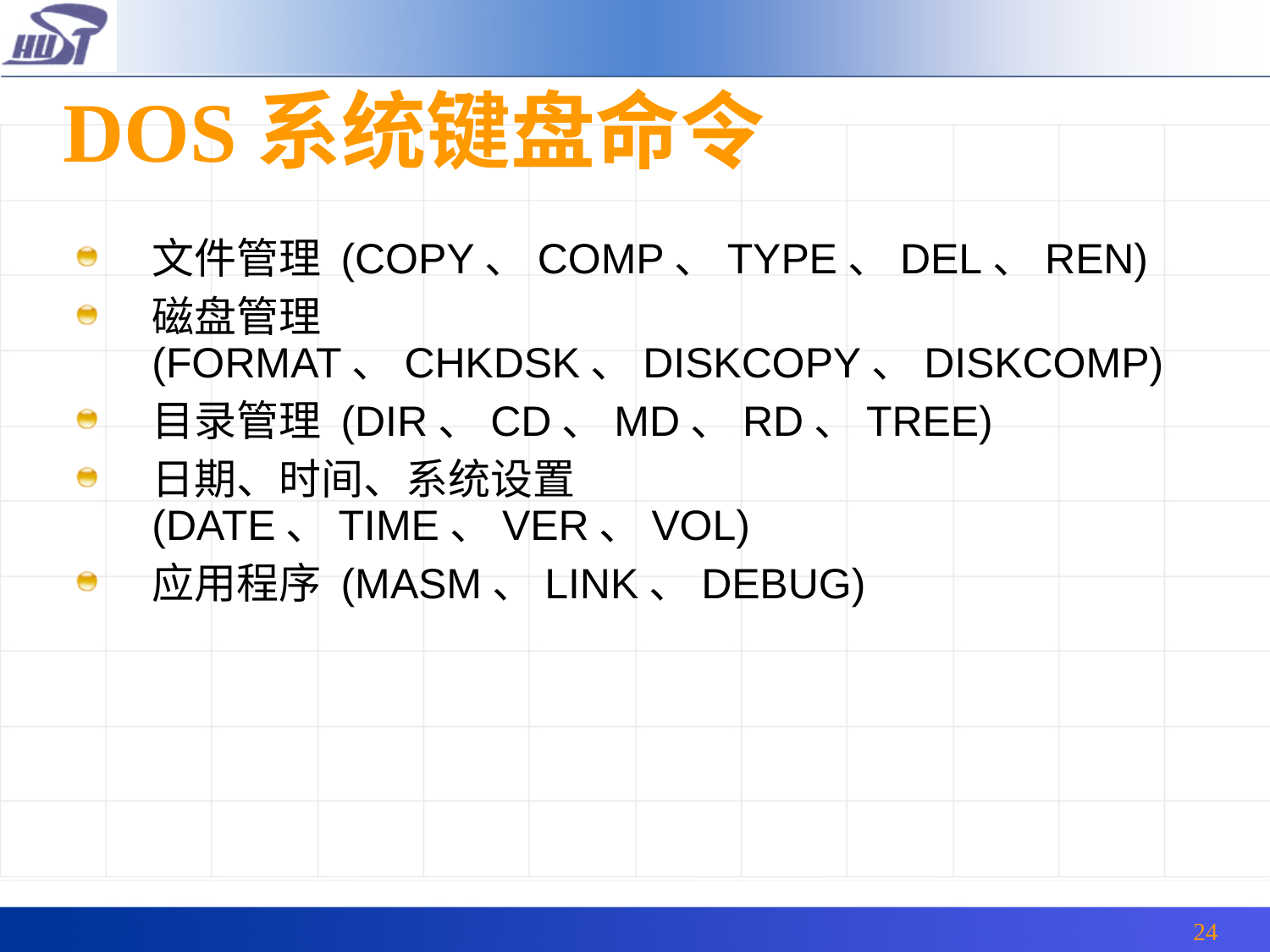

# DOS系统键盘命令
文件管理 (COPY、COMP、TYPE、DEL、REN)
磁盘管理 (FORMAT、CHKDSK、DISKCOPY、DISKCOMP)
目录管理 (DIR、CD、MD、RD、TREE)
日期、时间、系统设置(DATE、TIME、VER、VOL)
应用程序 (MASM、LINK、DEBUG)
24